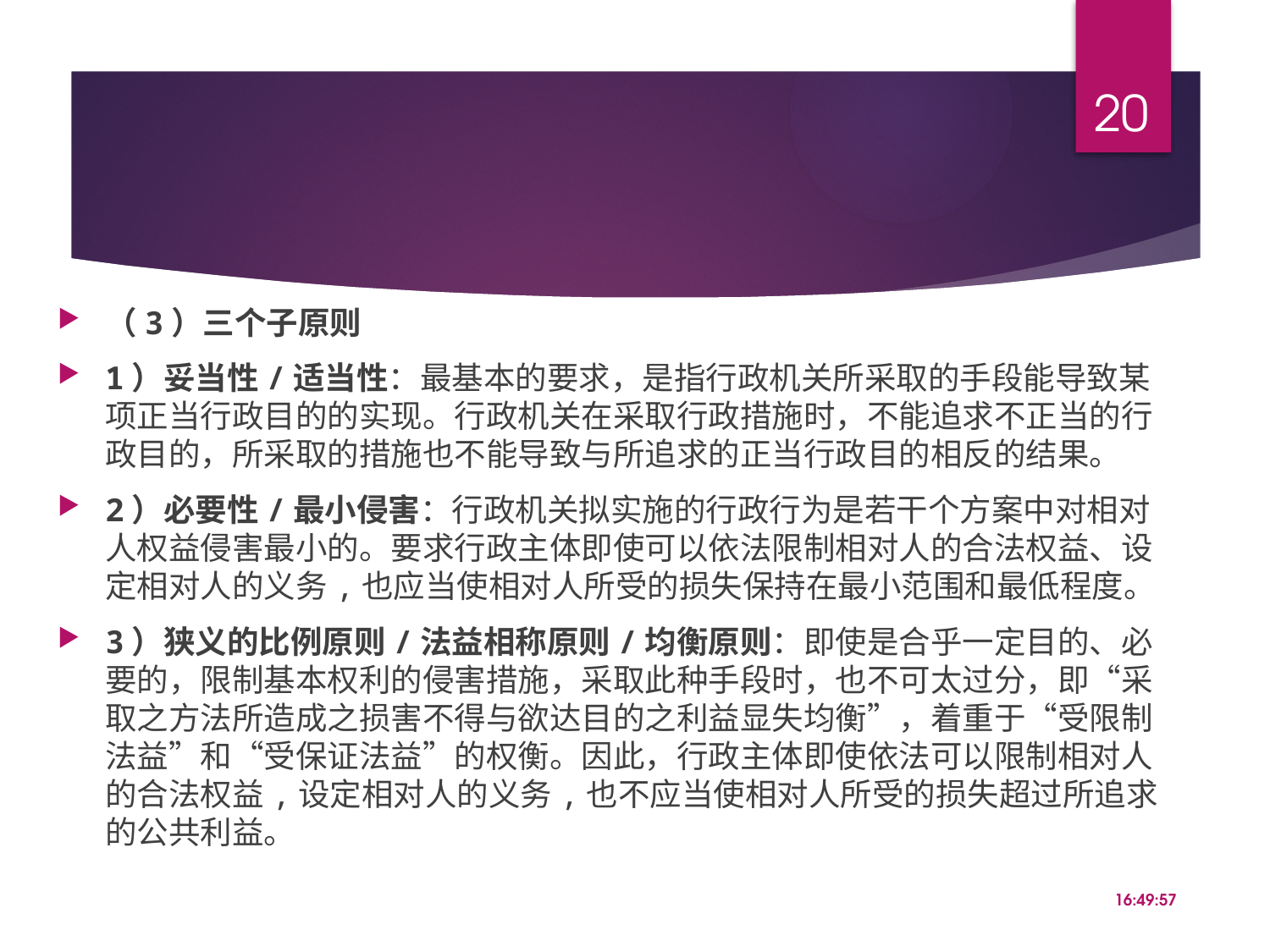

20
#
（3）三个子原则
1）妥当性/适当性：最基本的要求，是指行政机关所采取的手段能导致某项正当行政目的的实现。行政机关在采取行政措施时，不能追求不正当的行政目的，所采取的措施也不能导致与所追求的正当行政目的相反的结果。
2）必要性/最小侵害：行政机关拟实施的行政行为是若干个方案中对相对人权益侵害最小的。要求行政主体即使可以依法限制相对人的合法权益、设定相对人的义务,也应当使相对人所受的损失保持在最小范围和最低程度。
3）狭义的比例原则/法益相称原则/均衡原则：即使是合乎一定目的、必要的，限制基本权利的侵害措施，采取此种手段时，也不可太过分，即“采取之方法所造成之损害不得与欲达目的之利益显失均衡”，着重于“受限制法益”和“受保证法益”的权衡。因此，行政主体即使依法可以限制相对人的合法权益,设定相对人的义务,也不应当使相对人所受的损失超过所追求的公共利益。

16:49:57